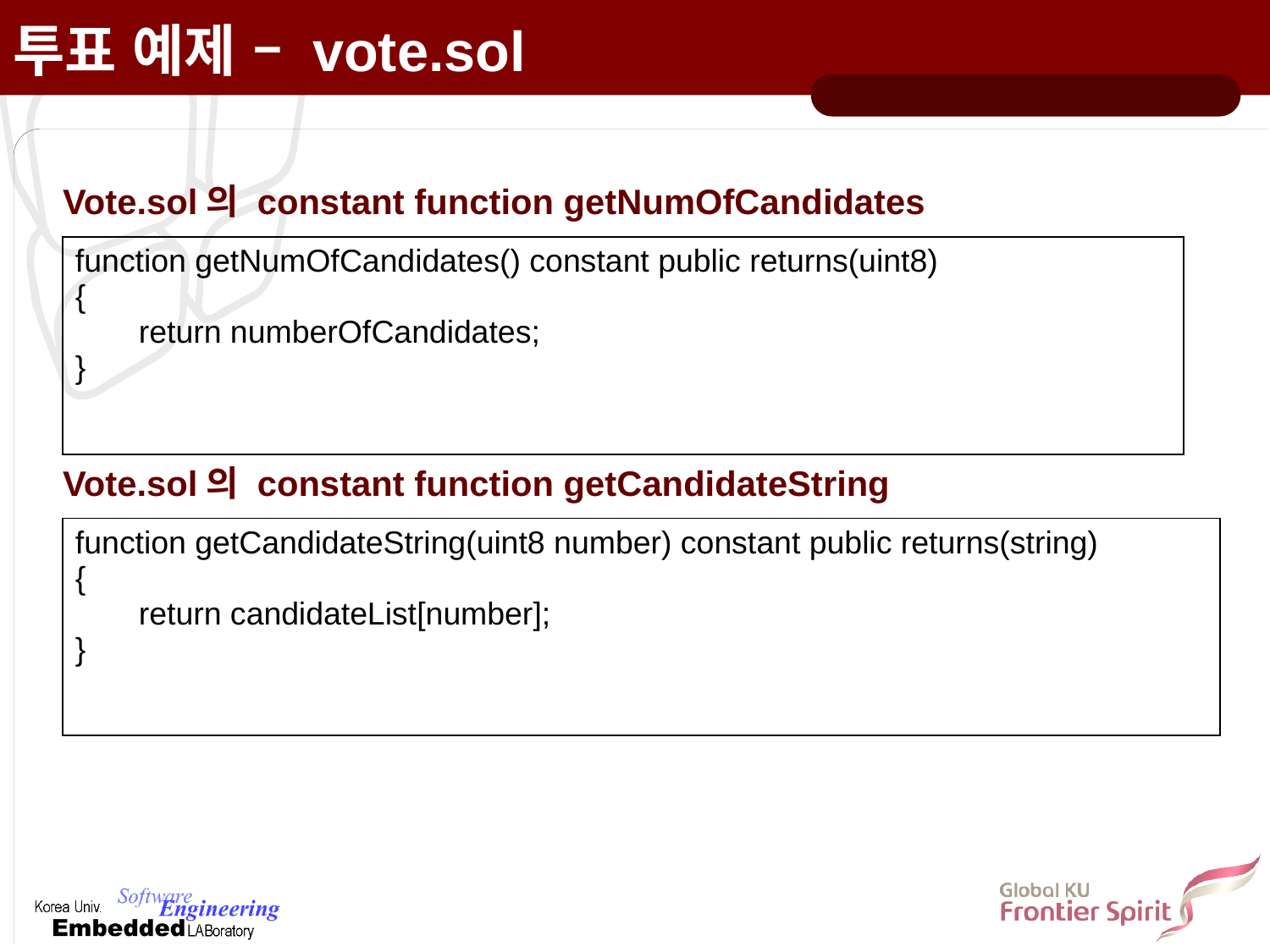

# 투표 예제 – vote.sol

Vote.sol의 constant function getNumOfCandidates

Vote.sol의 constant function getCandidateString

| function getNumOfCandidates() constant public returns(uint8) { return numberOfCandidates; } |
| --- |
| function getCandidateString(uint8 number) constant public returns(string) { return candidateList[number]; } |
| --- |